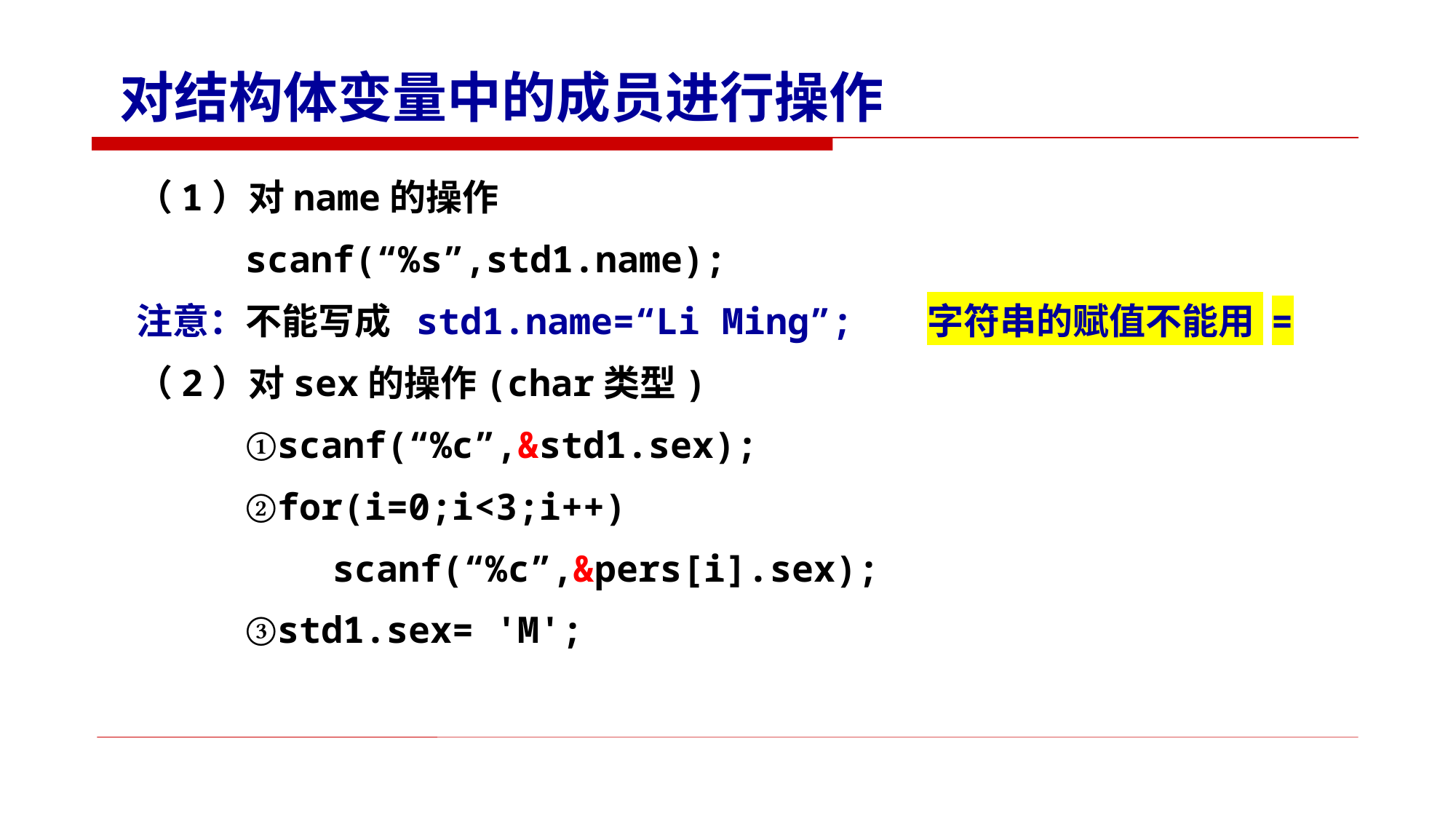

对结构体变量中的成员进行操作
（1）对name的操作
	scanf(“%s”,std1.name);
注意：不能写成  std1.name=“Li Ming”;   字符串的赋值不能用 =
（2）对sex的操作(char类型)
	①scanf(“%c”,&std1.sex);
	②for(i=0;i<3;i++)
         scanf(“%c”,&pers[i].sex);
	③std1.sex= 'M';